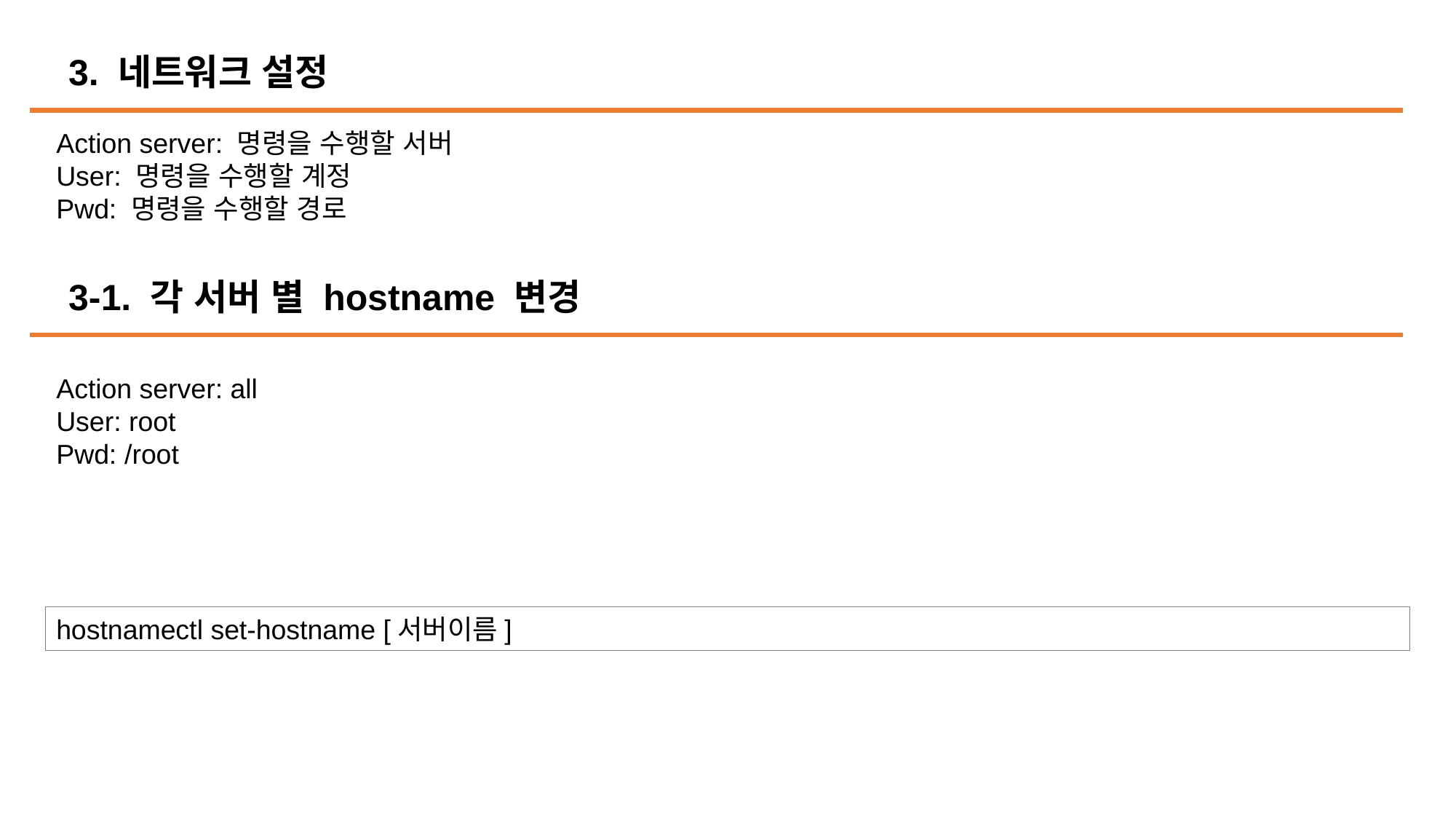

# 3. 네트워크 설정
Action server: 명령을 수행할 서버
User: 명령을 수행할 계정
Pwd: 명령을 수행할 경로
3-1. 각 서버 별 hostname 변경
Action server: all
User: root
Pwd: /root
hostnamectl set-hostname [서버이름]